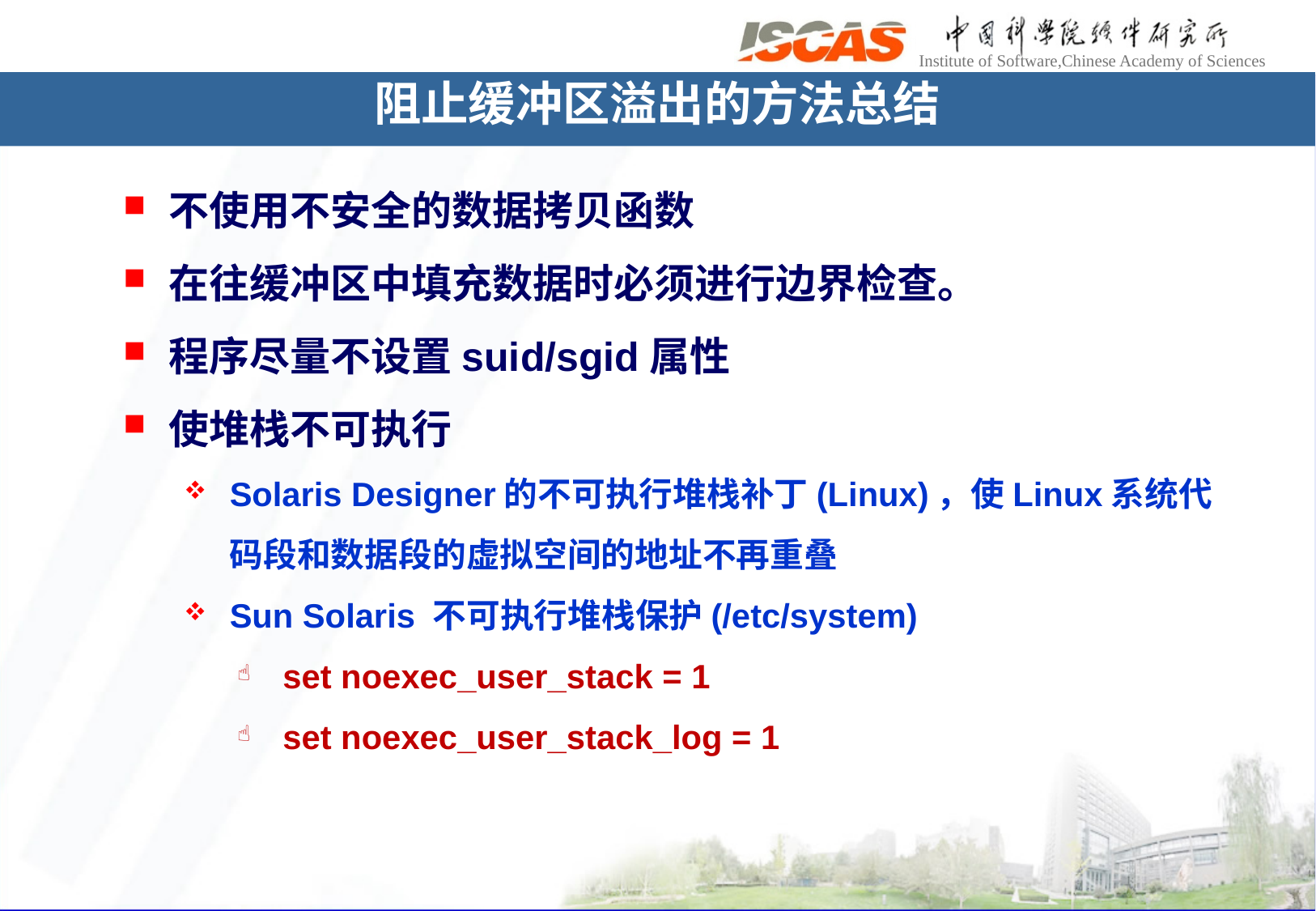

阻止缓冲区溢出的方法总结
缓冲区溢出漏洞存在的原因
不使用不安全的数据拷贝函数
在往缓冲区中填充数据时必须进行边界检查。
程序尽量不设置suid/sgid属性
使堆栈不可执行
Solaris Designer的不可执行堆栈补丁(Linux)，使Linux系统代码段和数据段的虚拟空间的地址不再重叠
Sun Solaris 不可执行堆栈保护(/etc/system)
set noexec_user_stack = 1
set noexec_user_stack_log = 1